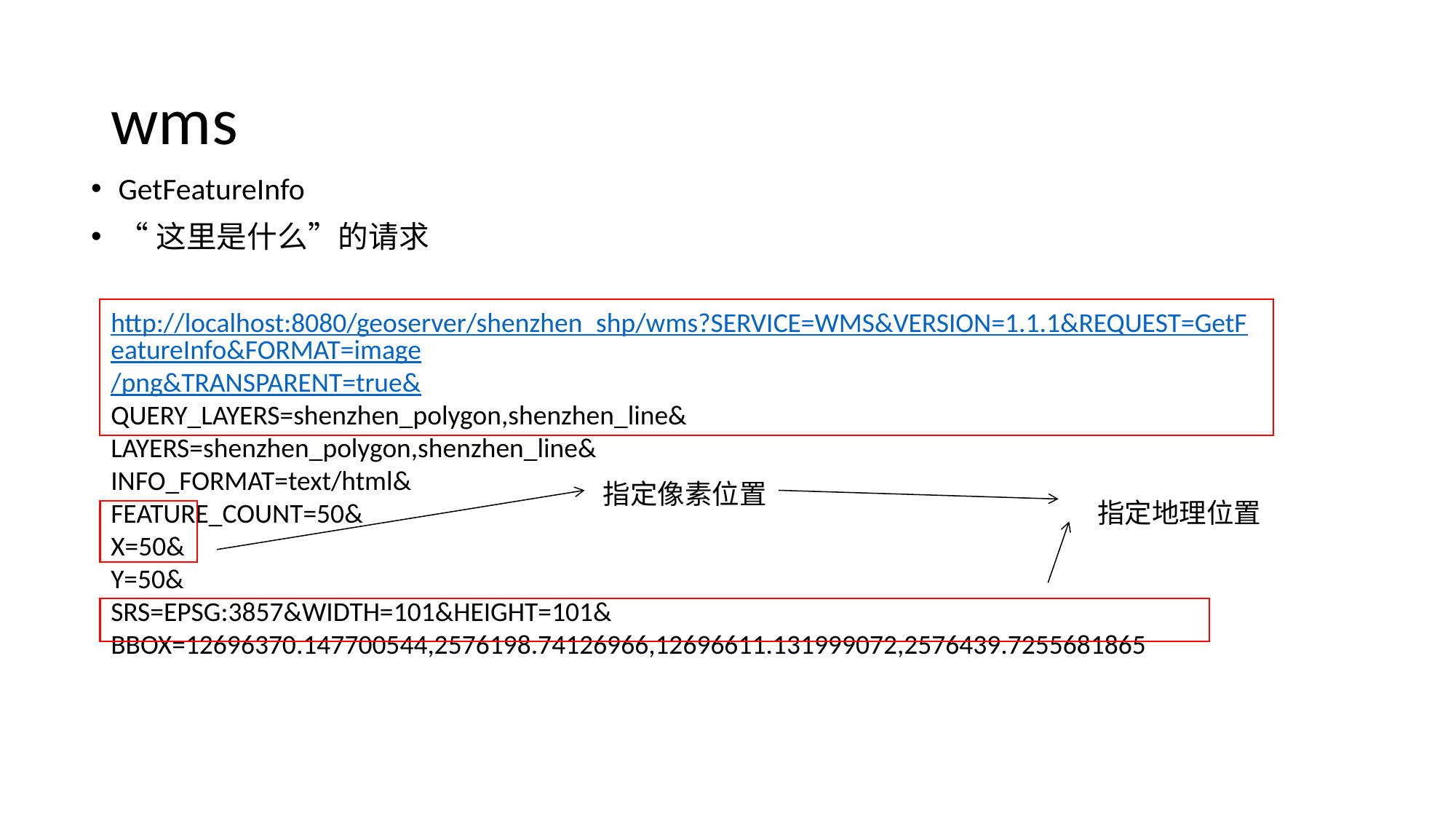

# wms
GetFeatureInfo
“这里是什么”的请求
http://localhost:8080/geoserver/shenzhen_shp/wms?SERVICE=WMS&VERSION=1.1.1&REQUEST=GetFeatureInfo&FORMAT=image/png&TRANSPARENT=true&
QUERY_LAYERS=shenzhen_polygon,shenzhen_line&
LAYERS=shenzhen_polygon,shenzhen_line&
INFO_FORMAT=text/html&
FEATURE_COUNT=50&
X=50&
Y=50&
SRS=EPSG:3857&WIDTH=101&HEIGHT=101&
BBOX=12696370.147700544,2576198.74126966,12696611.131999072,2576439.7255681865

指定像素位置
指定地理位置